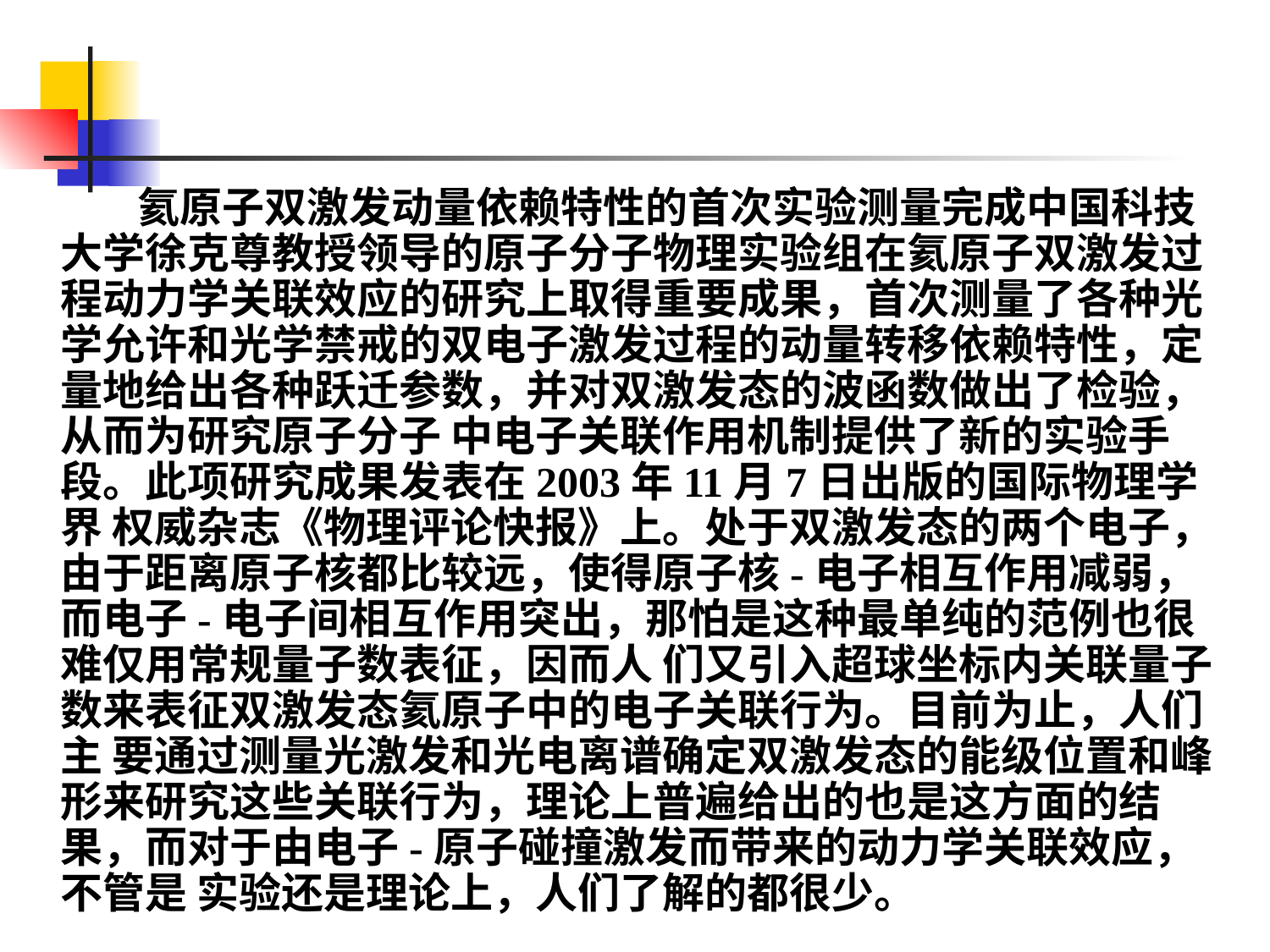

氦原子双激发动量依赖特性的首次实验测量完成中国科技大学徐克尊教授领导的原子分子物理实验组在氦原子双激发过程动力学关联效应的研究上取得重要成果，首次测量了各种光学允许和光学禁戒的双电子激发过程的动量转移依赖特性，定量地给出各种跃迁参数，并对双激发态的波函数做出了检验，从而为研究原子分子 中电子关联作用机制提供了新的实验手段。此项研究成果发表在2003年11月7日出版的国际物理学界 权威杂志《物理评论快报》上。处于双激发态的两个电子，由于距离原子核都比较远，使得原子核-电子相互作用减弱， 而电子-电子间相互作用突出，那怕是这种最单纯的范例也很难仅用常规量子数表征，因而人 们又引入超球坐标内关联量子数来表征双激发态氦原子中的电子关联行为。目前为止，人们主 要通过测量光激发和光电离谱确定双激发态的能级位置和峰形来研究这些关联行为，理论上普遍给出的也是这方面的结果，而对于由电子-原子碰撞激发而带来的动力学关联效应，不管是 实验还是理论上，人们了解的都很少。